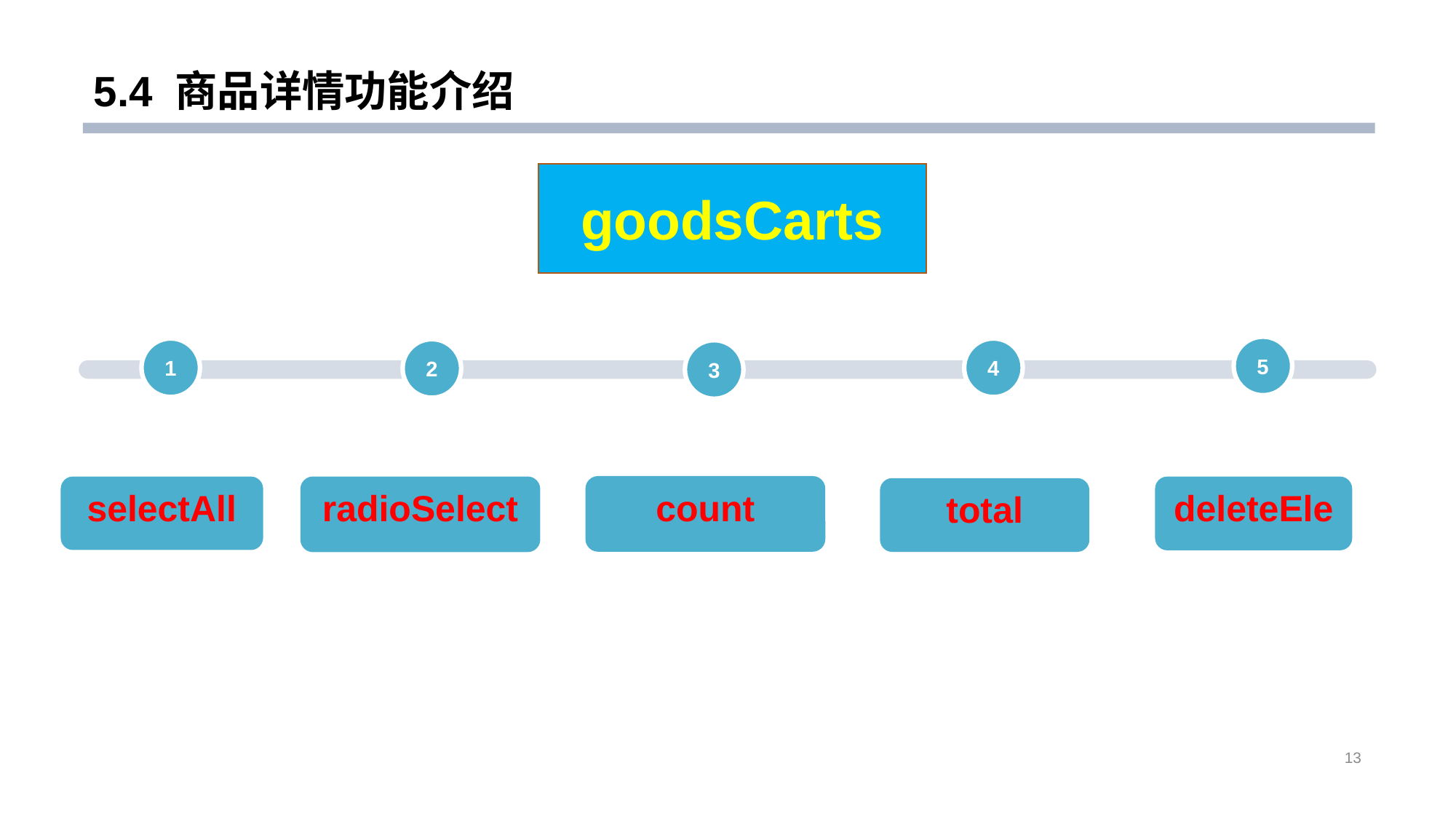

# 5.4 商品详情功能介绍
goodsCarts
5
1
4
2
3

count
selectAll
radioSelect
deleteEle

total

13